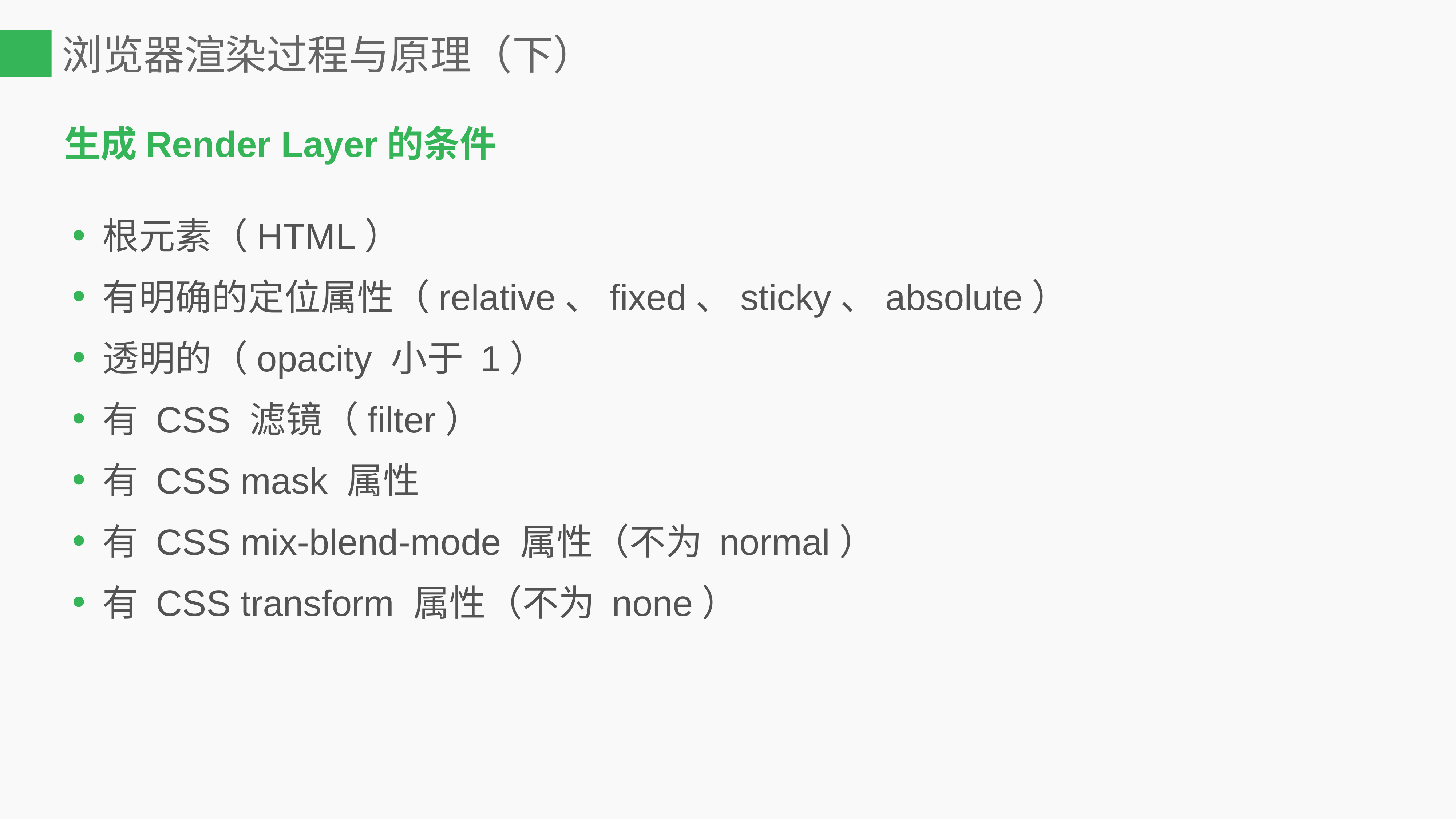

# 浏览器渲染过程与原理（下）
生成Render Layer的条件

根元素（HTML）
有明确的定位属性（relative、fixed、sticky、absolute）
透明的（opacity 小于 1）
有 CSS 滤镜（filter）
有 CSS mask 属性
有 CSS mix-blend-mode 属性（不为 normal）
有 CSS transform 属性（不为 none）